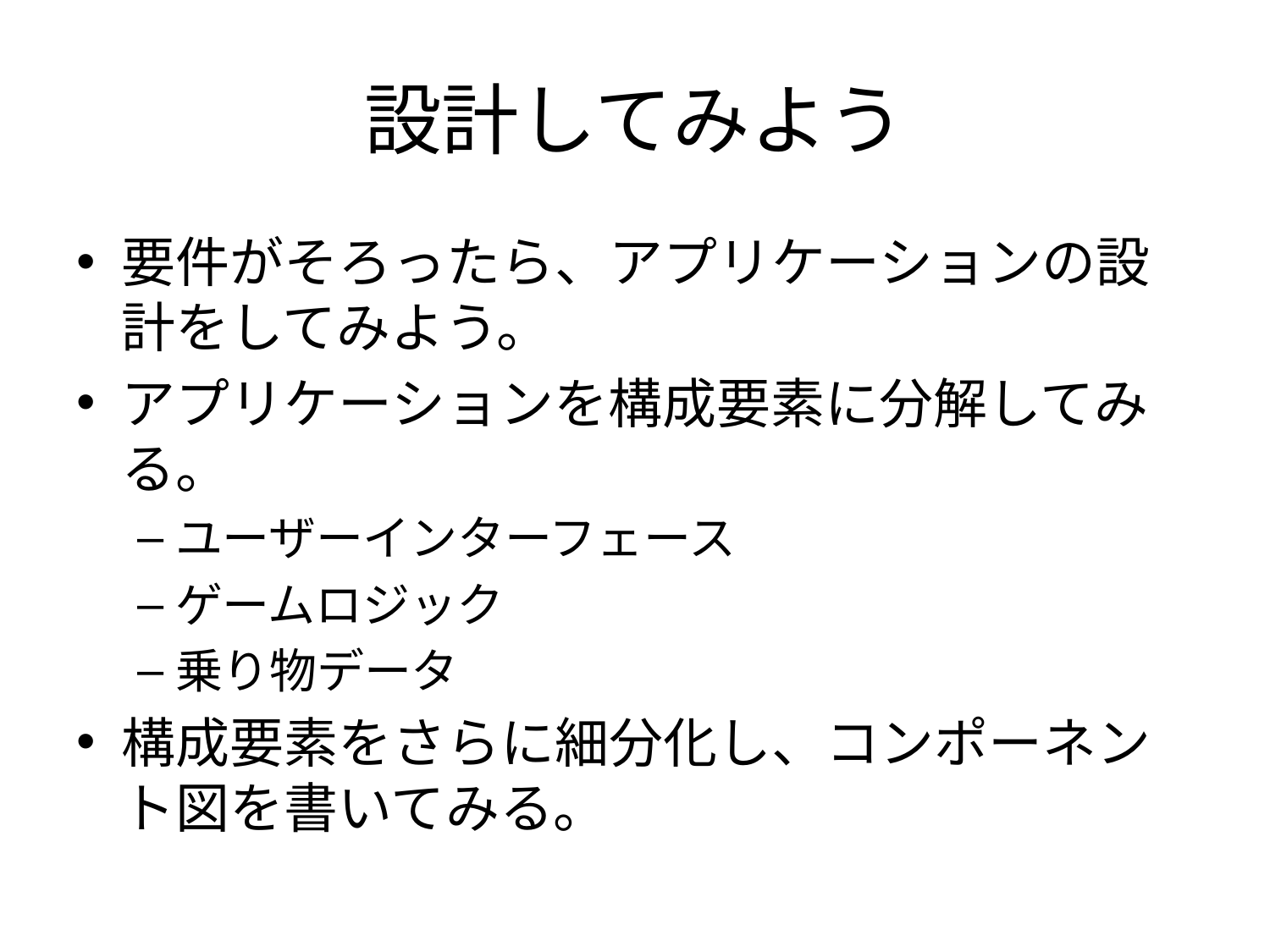

# 設計してみよう
要件がそろったら、アプリケーションの設計をしてみよう。
アプリケーションを構成要素に分解してみる。
ユーザーインターフェース
ゲームロジック
乗り物データ
構成要素をさらに細分化し、コンポーネント図を書いてみる。